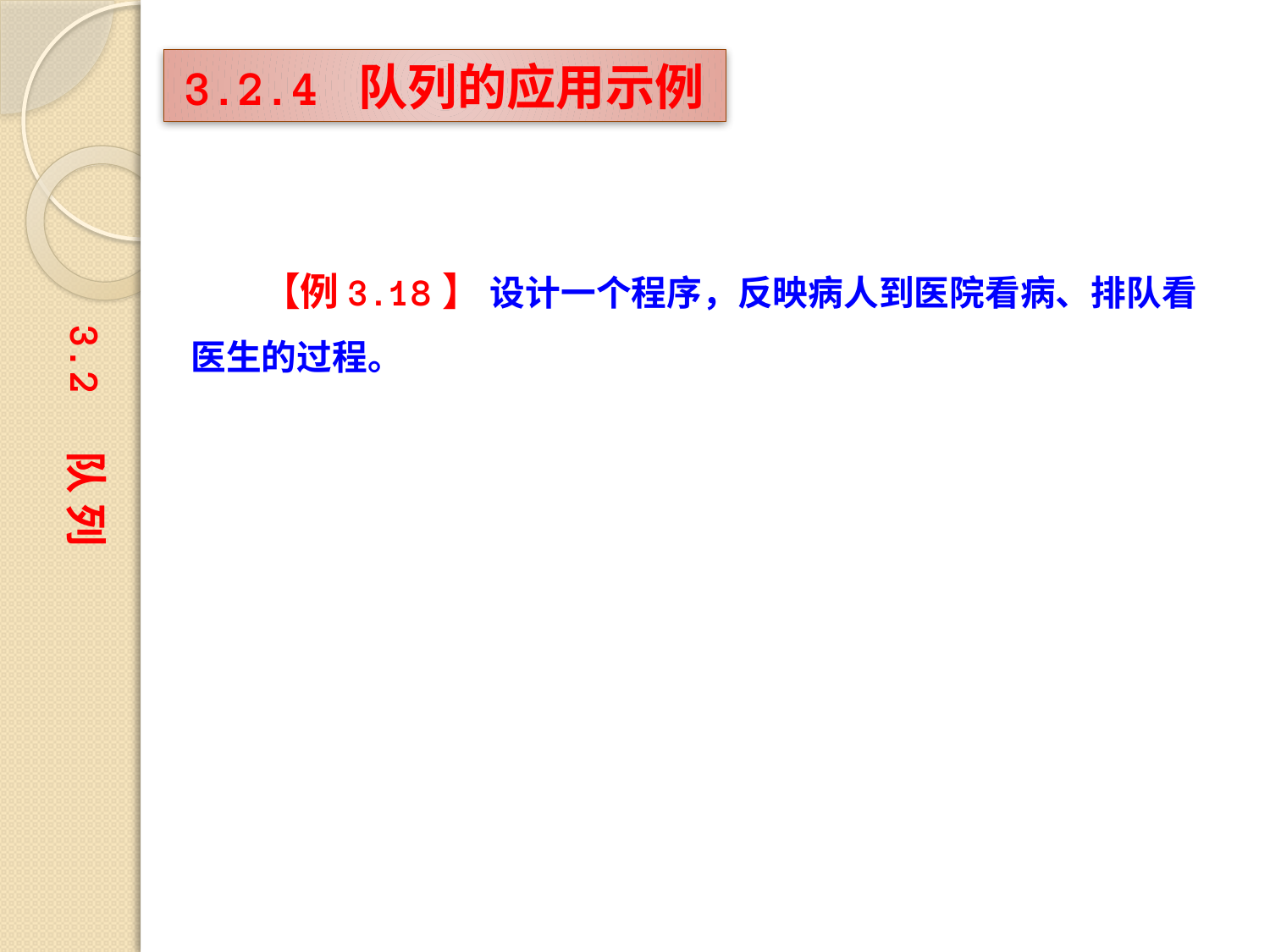

3.2.4 队列的应用示例
　　【例3.18】 设计一个程序，反映病人到医院看病、排队看医生的过程。
3.2  队 列